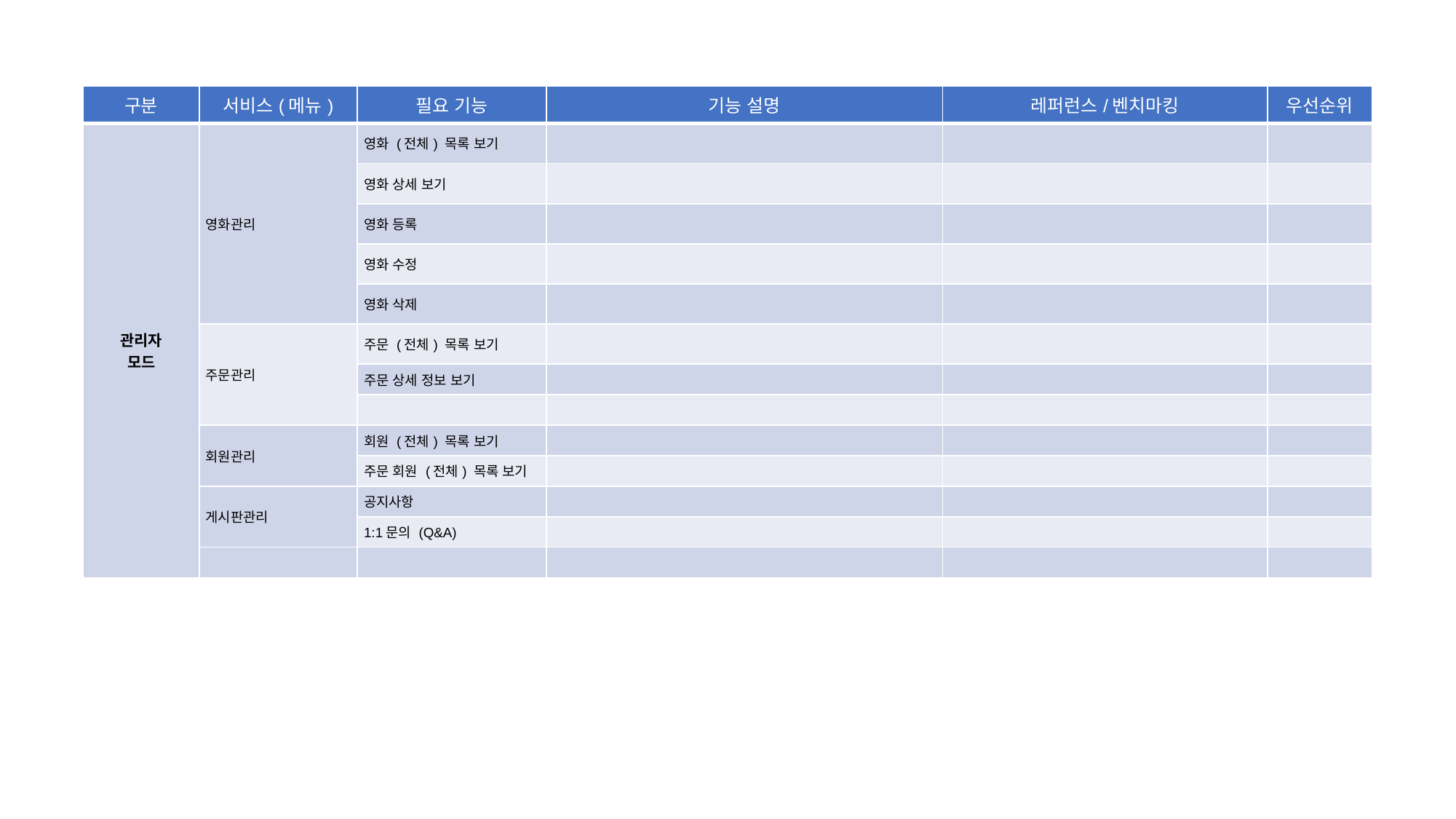

| 구분 | 서비스(메뉴) | 필요 기능 | 기능 설명 | 레퍼런스/벤치마킹 | 우선순위 |
| --- | --- | --- | --- | --- | --- |
| 관리자 모드 | 영화관리 | 영화 (전체) 목록 보기 |  |  |  |
|  |  | 영화 상세 보기 |  |  |  |
|  |  | 영화 등록 |  |  |  |
|  |  | 영화 수정 |  |  |  |
|  |  | 영화 삭제 |  |  |  |
|  | 주문관리 | 주문 (전체) 목록 보기 |  |  |  |
|  |  | 주문 상세 정보 보기 |  |  |  |
|  |  |  |  |  |  |
|  | 회원관리 | 회원 (전체) 목록 보기 |  |  |  |
|  |  | 주문 회원 (전체) 목록 보기 |  |  |  |
|  | 게시판관리 | 공지사항 |  |  |  |
|  |  | 1:1문의 (Q&A) |  |  |  |
|  |  |  |  |  |  |